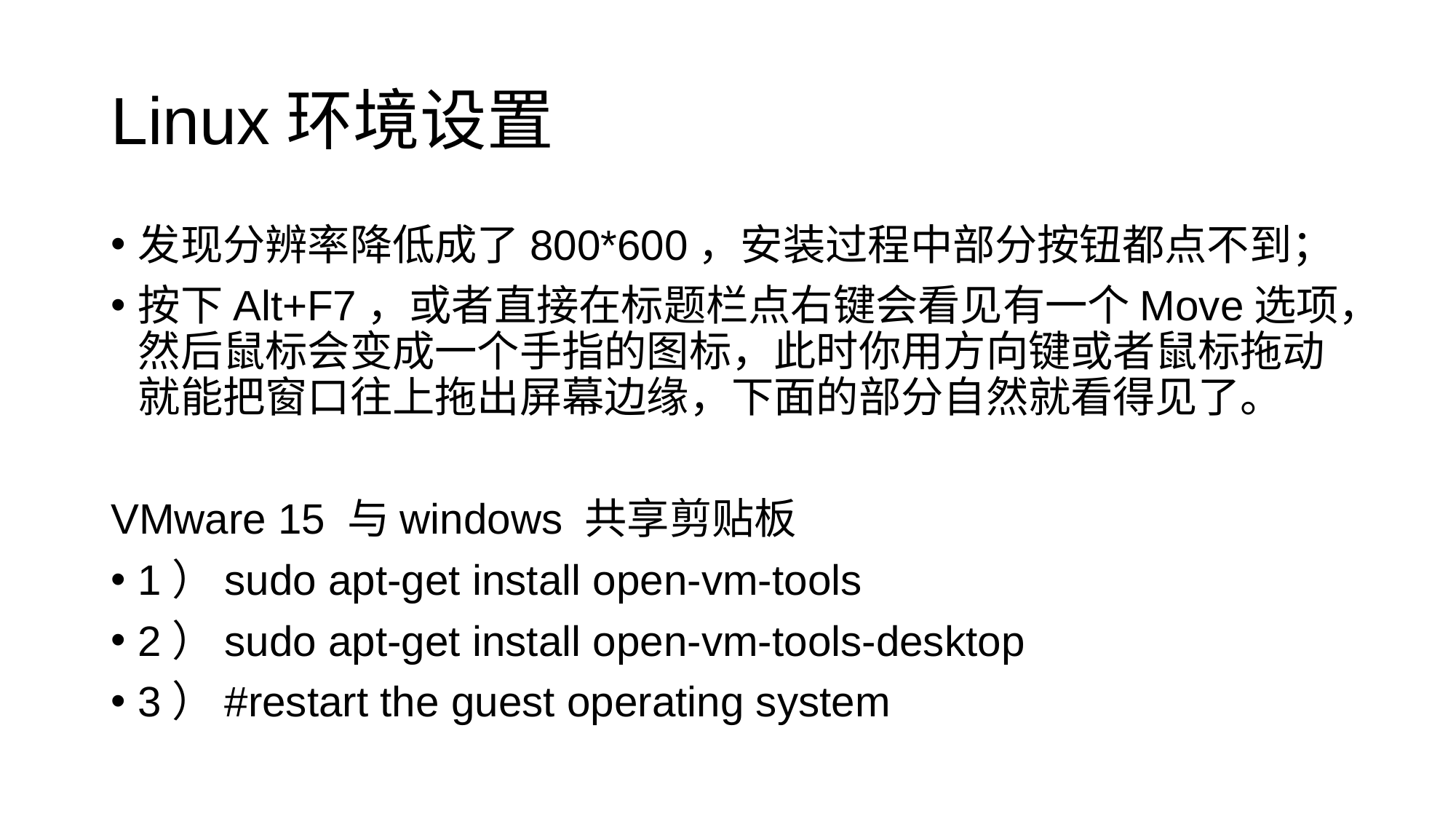

# Linux环境设置
发现分辨率降低成了800*600，安装过程中部分按钮都点不到；
按下Alt+F7，或者直接在标题栏点右键会看见有一个Move选项，然后鼠标会变成一个手指的图标，此时你用方向键或者鼠标拖动就能把窗口往上拖出屏幕边缘，下面的部分自然就看得见了。

VMware 15 与windows 共享剪贴板
1）sudo apt-get install open-vm-tools
2）sudo apt-get install open-vm-tools-desktop
3）#restart the guest operating system